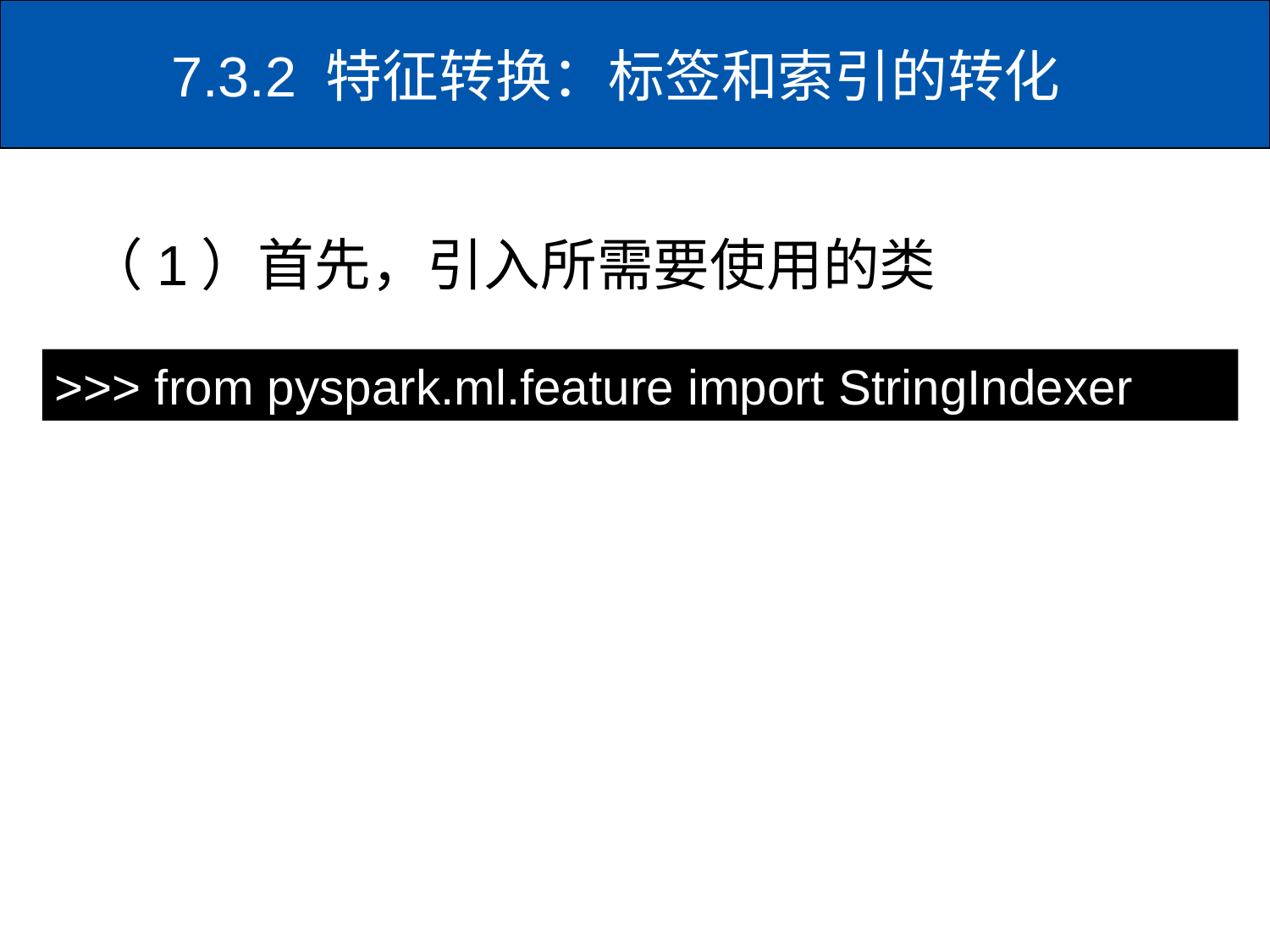

# 7.3.2 特征转换：标签和索引的转化
（1）首先，引入所需要使用的类
>>> from pyspark.ml.feature import StringIndexer